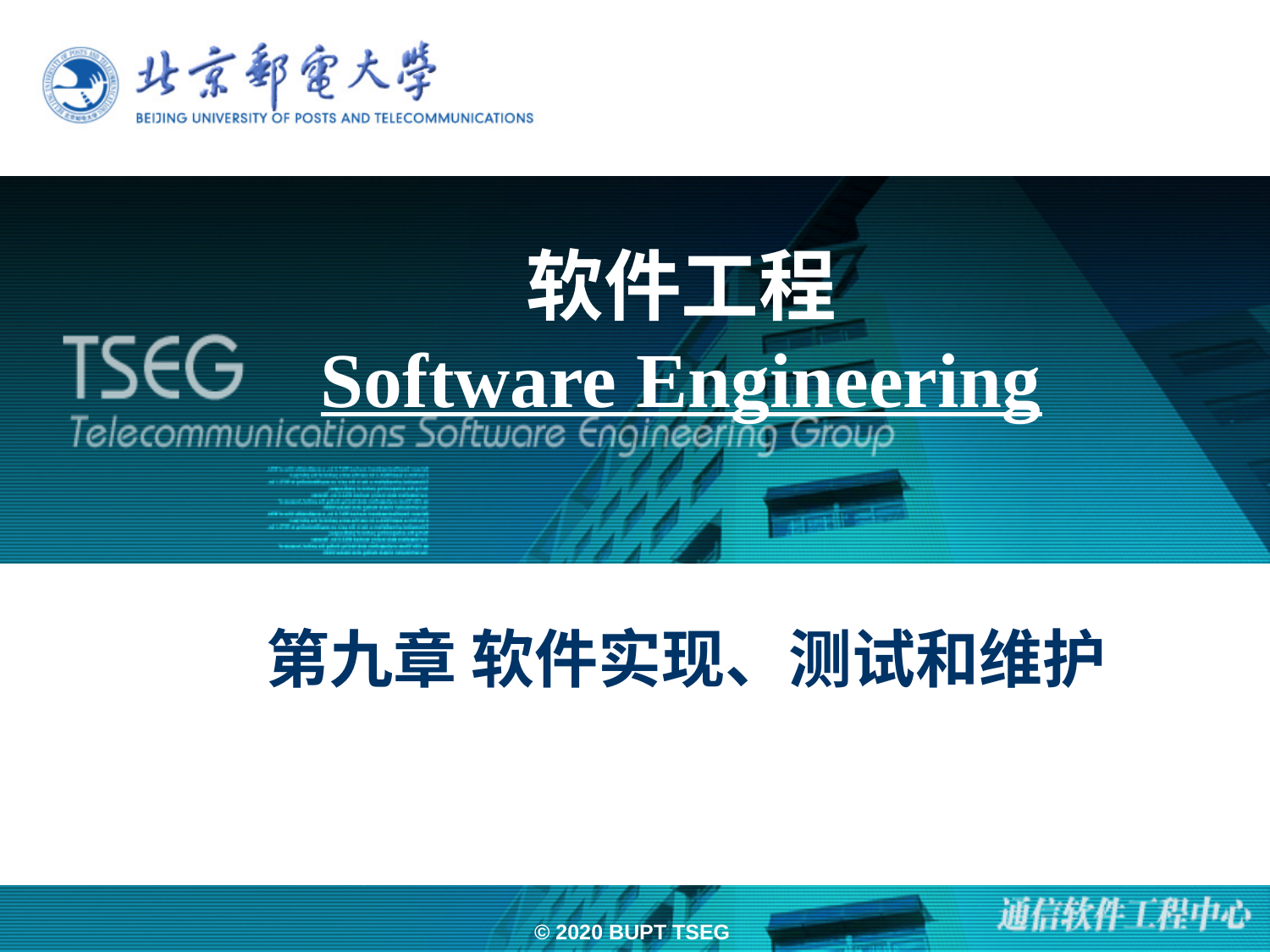

# 软件工程 Software Engineering
第九章 软件实现、测试和维护
© 2020 BUPT TSEG